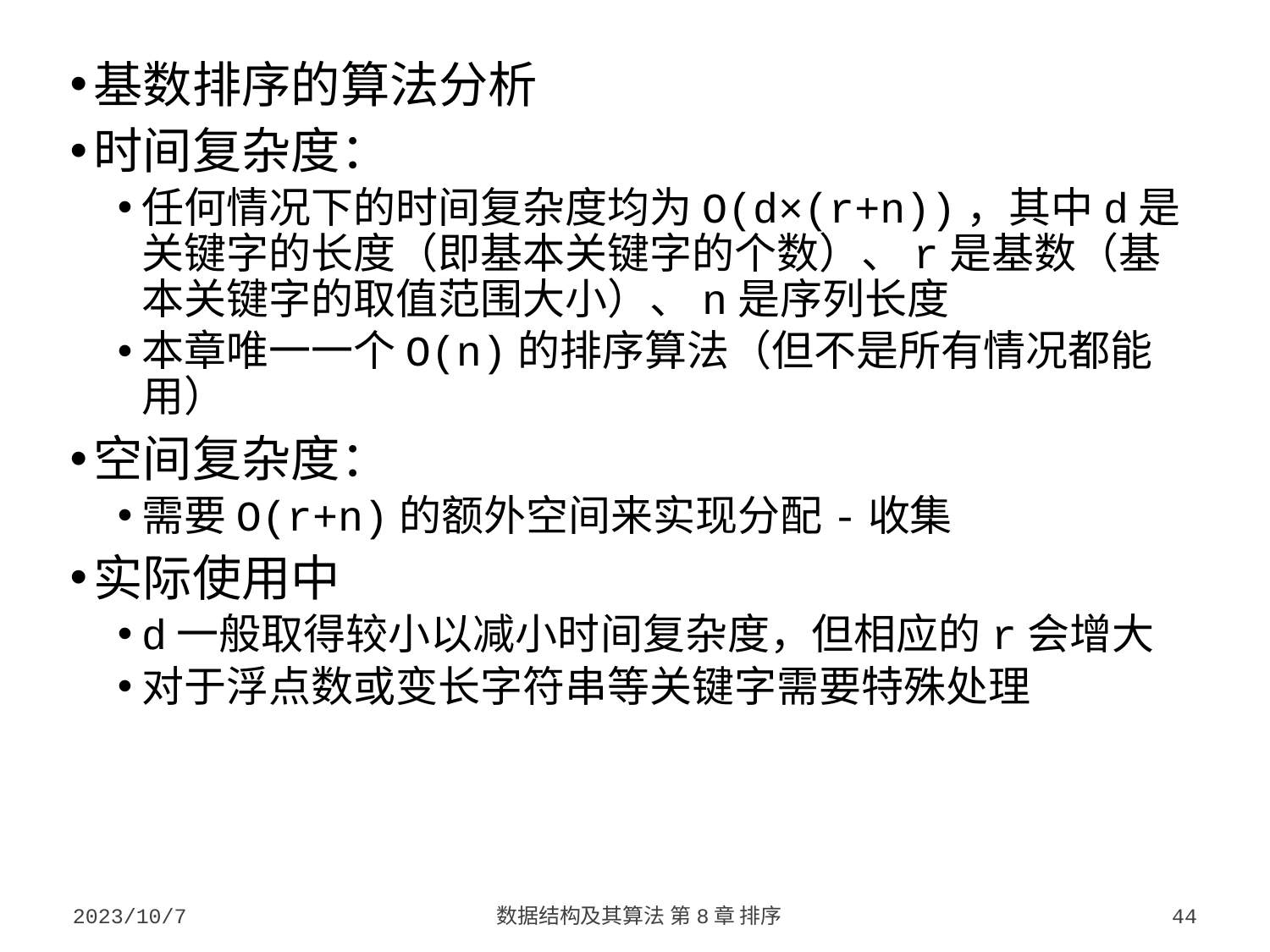

基数排序的算法分析
时间复杂度：
任何情况下的时间复杂度均为O(d×(r+n))，其中d是关键字的长度（即基本关键字的个数）、r是基数（基本关键字的取值范围大小）、n是序列长度
本章唯一一个O(n)的排序算法（但不是所有情况都能用）
空间复杂度：
需要O(r+n)的额外空间来实现分配-收集
实际使用中
d一般取得较小以减小时间复杂度，但相应的r会增大
对于浮点数或变长字符串等关键字需要特殊处理
2023/10/7
数据结构及其算法 第8章 排序
44